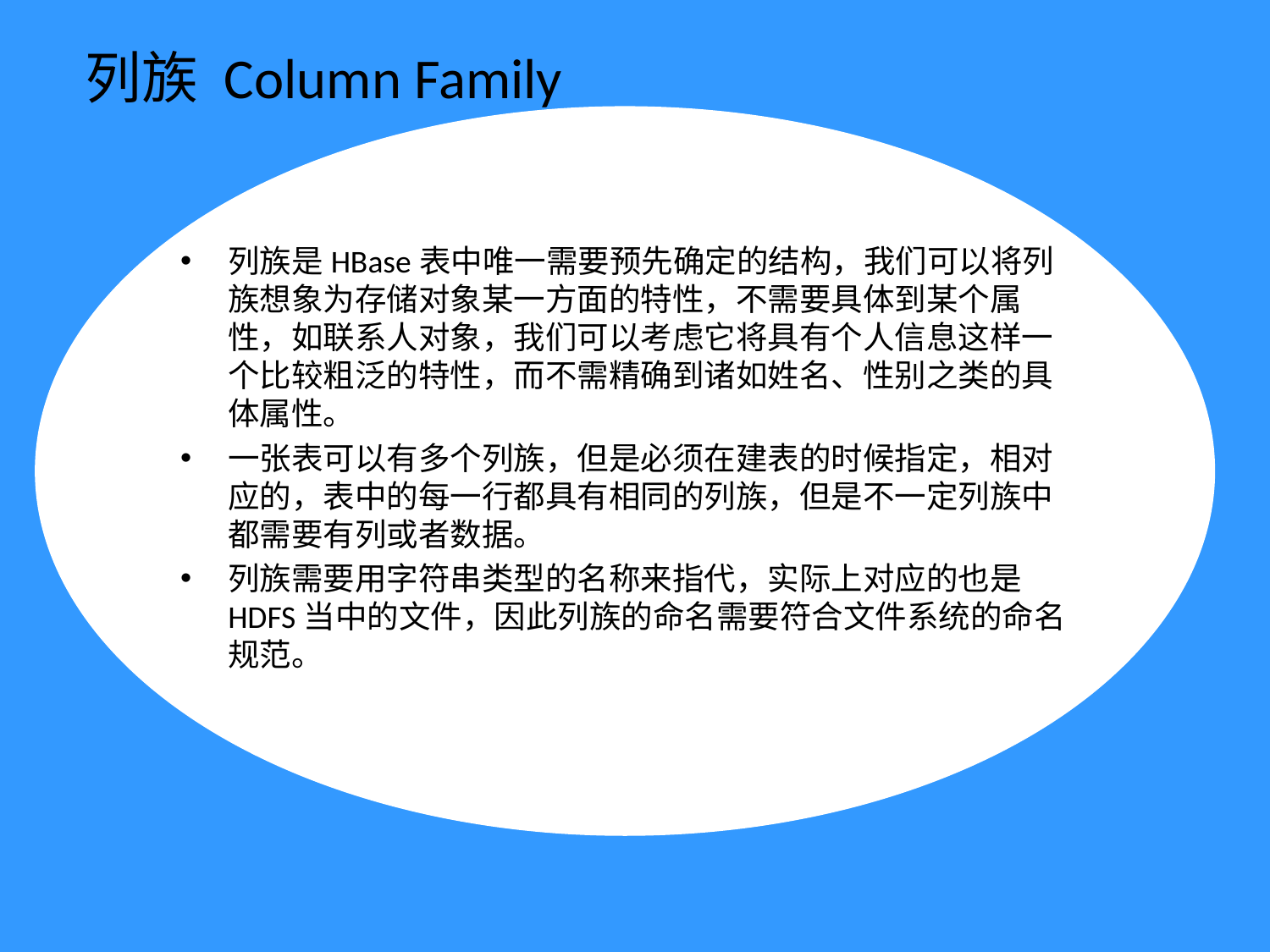

# 列族 Column Family
列族是HBase表中唯一需要预先确定的结构，我们可以将列族想象为存储对象某一方面的特性，不需要具体到某个属性，如联系人对象，我们可以考虑它将具有个人信息这样一个比较粗泛的特性，而不需精确到诸如姓名、性别之类的具体属性。
一张表可以有多个列族，但是必须在建表的时候指定，相对应的，表中的每一行都具有相同的列族，但是不一定列族中都需要有列或者数据。
列族需要用字符串类型的名称来指代，实际上对应的也是HDFS当中的文件，因此列族的命名需要符合文件系统的命名规范。